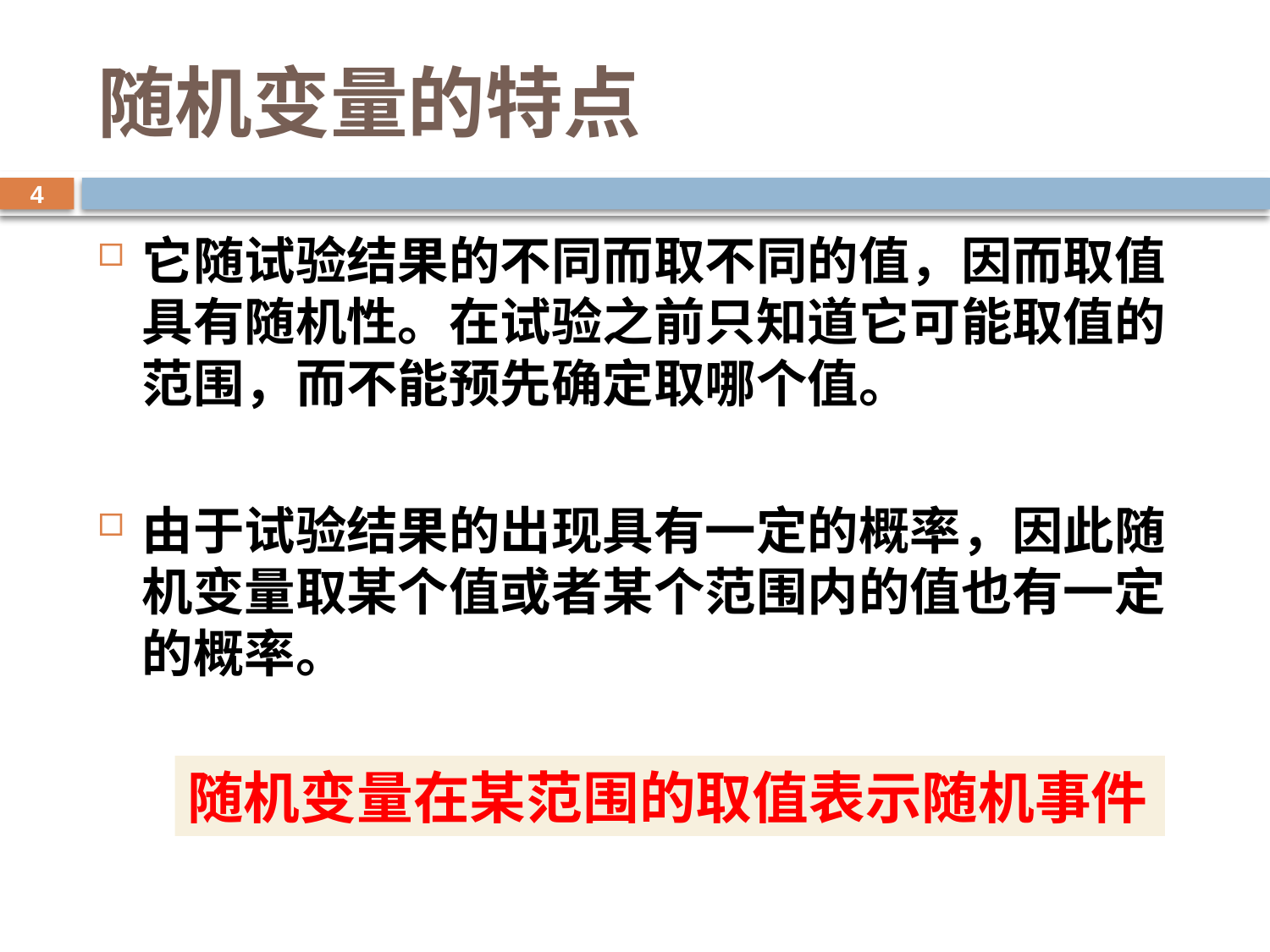

# 随机变量的特点
4
它随试验结果的不同而取不同的值，因而取值具有随机性。在试验之前只知道它可能取值的范围，而不能预先确定取哪个值。

由于试验结果的出现具有一定的概率，因此随机变量取某个值或者某个范围内的值也有一定的概率。

随机变量在某范围的取值表示随机事件